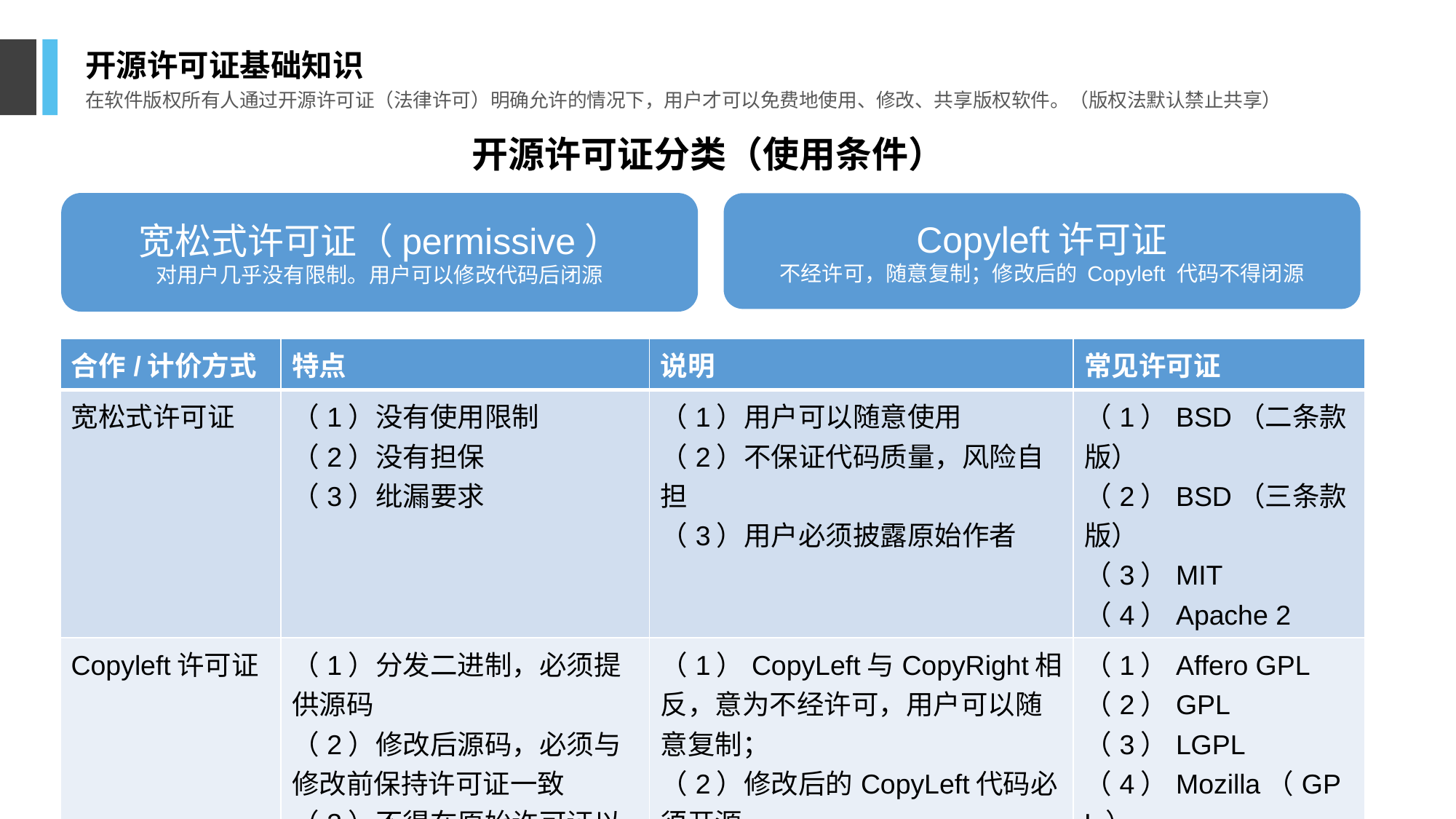

开源许可证基础知识
在软件版权所有人通过开源许可证（法律许可）明确允许的情况下，用户才可以免费地使用、修改、共享版权软件。（版权法默认禁止共享）
开源许可证分类（使用条件）
宽松式许可证（permissive）
对用户几乎没有限制。用户可以修改代码后闭源
Copyleft许可证
不经许可，随意复制；修改后的 Copyleft 代码不得闭源
| 合作/计价方式 | 特点 | 说明 | 常见许可证 |
| --- | --- | --- | --- |
| 宽松式许可证 | （1）没有使用限制 （2）没有担保 （3）纰漏要求 | （1）用户可以随意使用 （2）不保证代码质量，风险自担 （3）用户必须披露原始作者 | （1）BSD（二条款版） （2）BSD（三条款版） （3）MIT （4）Apache 2 |
| Copyleft许可证 | （1）分发二进制，必须提供源码 （2）修改后源码，必须与修改前保持许可证一致 （3）不得在原始许可证以外，附加其他限制 | （1）CopyLeft与CopyRight相反，意为不经许可，用户可以随意复制； （2）修改后的CopyLeft代码必须开源 | （1）Affero GPL （2）GPL （3）LGPL （4）Mozilla（GPL） 注：限制依次降低 |